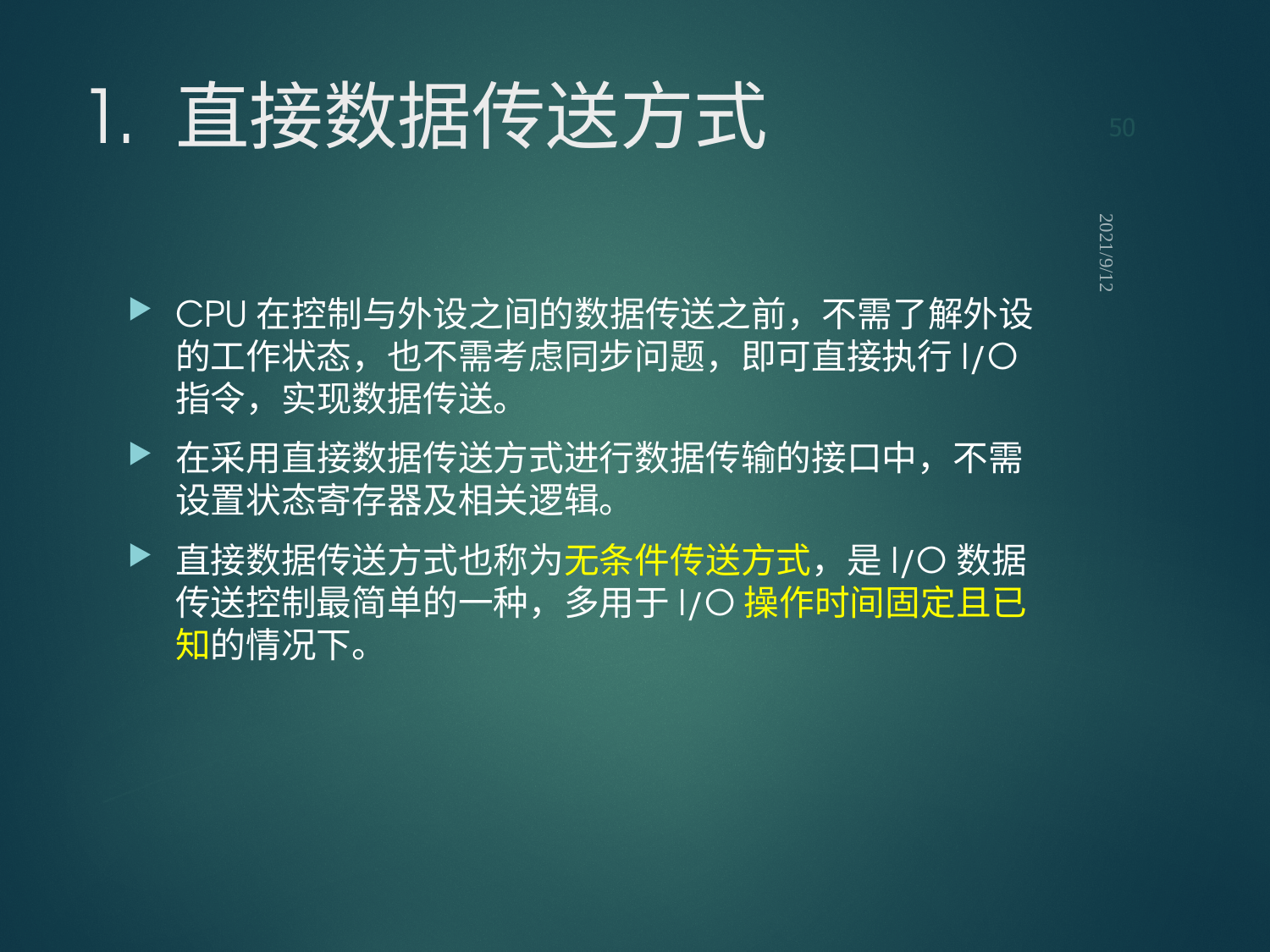

50
# 1. 直接数据传送方式
2021/9/12
CPU在控制与外设之间的数据传送之前，不需了解外设的工作状态，也不需考虑同步问题，即可直接执行I/O指令，实现数据传送。
在采用直接数据传送方式进行数据传输的接口中，不需设置状态寄存器及相关逻辑。
直接数据传送方式也称为无条件传送方式，是I/O数据传送控制最简单的一种，多用于I/O操作时间固定且已知的情况下。